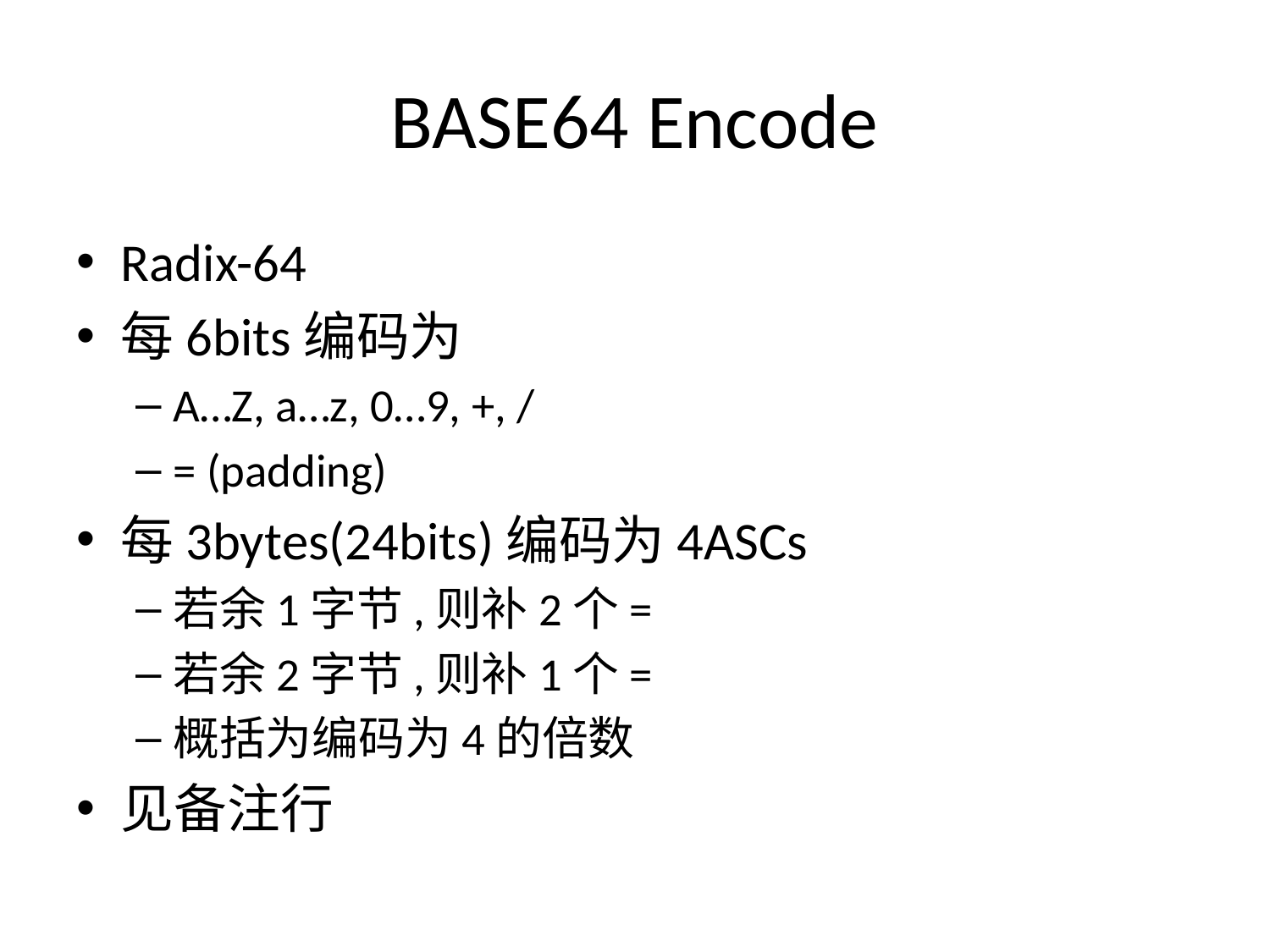

# BASE64 Encode
Radix-64
每6bits编码为
A…Z, a…z, 0…9, +, /
= (padding)
每3bytes(24bits)编码为4ASCs
若余1字节,则补2个=
若余2字节,则补1个=
概括为编码为4的倍数
见备注行